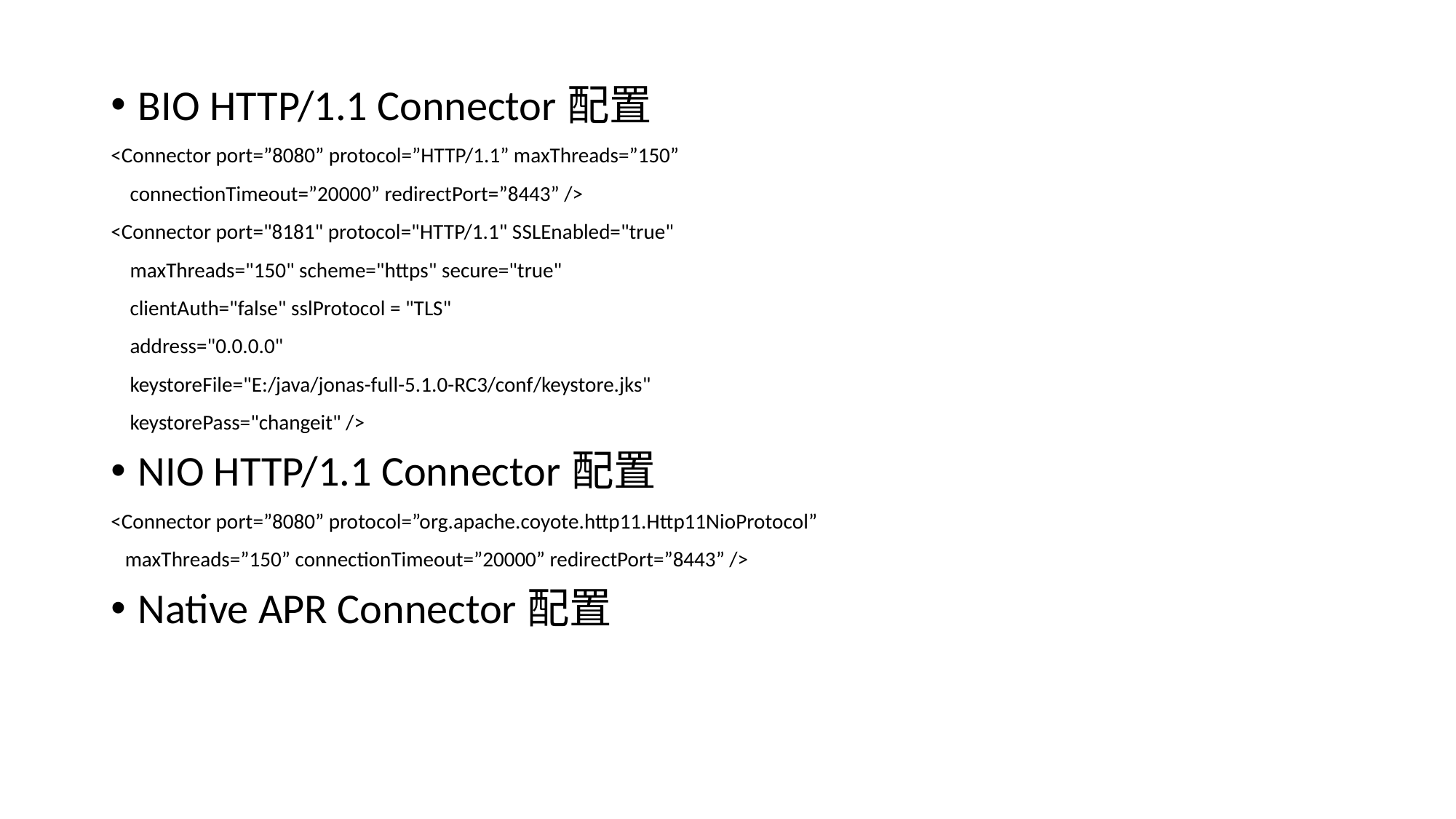

BIO HTTP/1.1 Connector配置
<Connector port=”8080” protocol=”HTTP/1.1” maxThreads=”150”
    connectionTimeout=”20000” redirectPort=”8443” />
<Connector port="8181" protocol="HTTP/1.1" SSLEnabled="true"
    maxThreads="150" scheme="https" secure="true"
    clientAuth="false" sslProtocol = "TLS"
    address="0.0.0.0"
    keystoreFile="E:/java/jonas-full-5.1.0-RC3/conf/keystore.jks"
    keystorePass="changeit" />
NIO HTTP/1.1 Connector配置
<Connector port=”8080” protocol=”org.apache.coyote.http11.Http11NioProtocol”
   maxThreads=”150” connectionTimeout=”20000” redirectPort=”8443” />
Native APR Connector配置